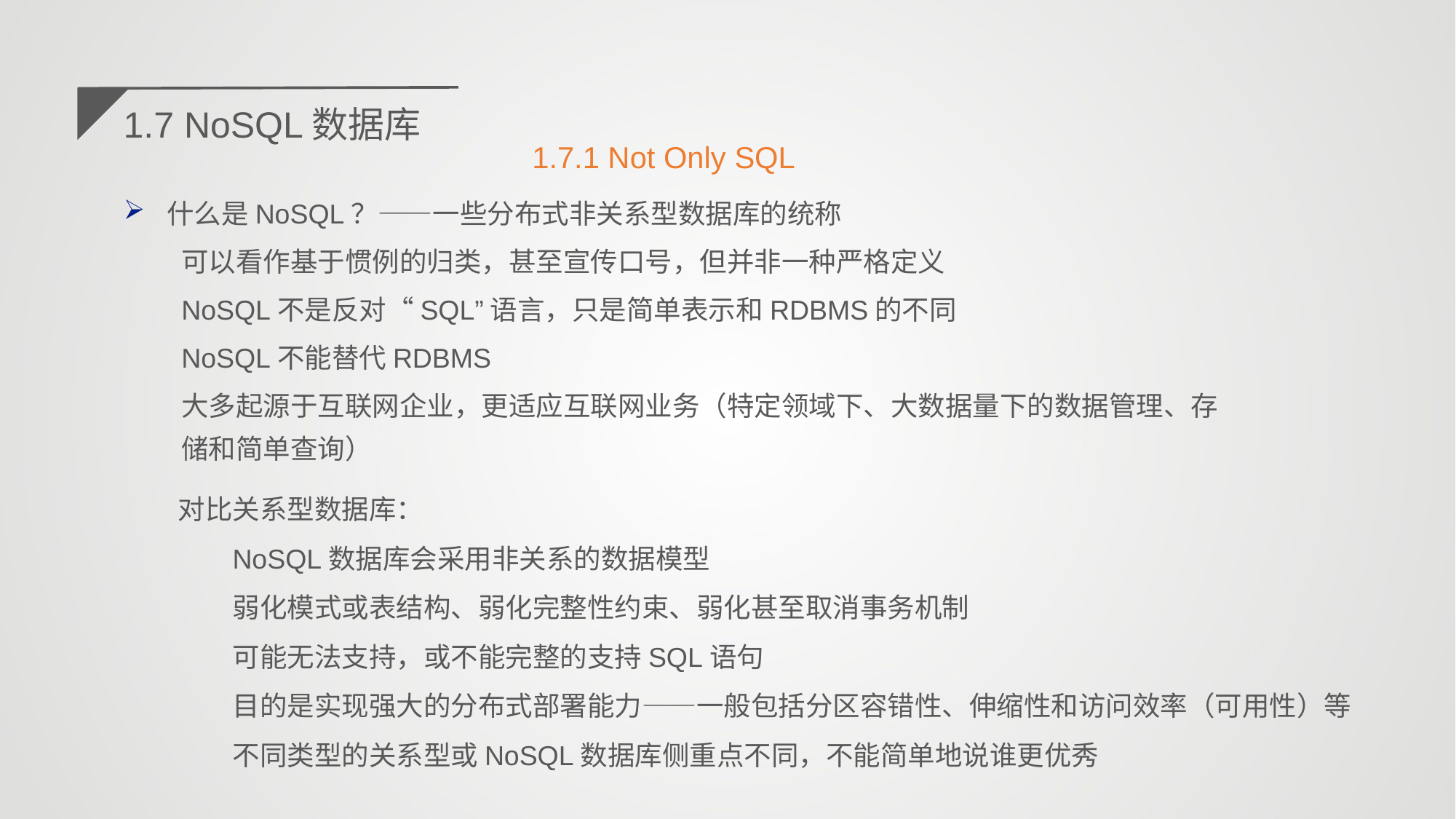

1.7 NoSQL数据库
1.7.1 Not Only SQL
什么是NoSQL？——一些分布式非关系型数据库的统称
可以看作基于惯例的归类，甚至宣传口号，但并非一种严格定义
NoSQL不是反对“SQL”语言，只是简单表示和RDBMS的不同
NoSQL不能替代RDBMS
大多起源于互联网企业，更适应互联网业务（特定领域下、大数据量下的数据管理、存储和简单查询）

1.7 数据库设计
对比关系型数据库：
NoSQL数据库会采用非关系的数据模型
弱化模式或表结构、弱化完整性约束、弱化甚至取消事务机制
可能无法支持，或不能完整的支持SQL语句
目的是实现强大的分布式部署能力——一般包括分区容错性、伸缩性和访问效率（可用性）等
不同类型的关系型或NoSQL数据库侧重点不同，不能简单地说谁更优秀